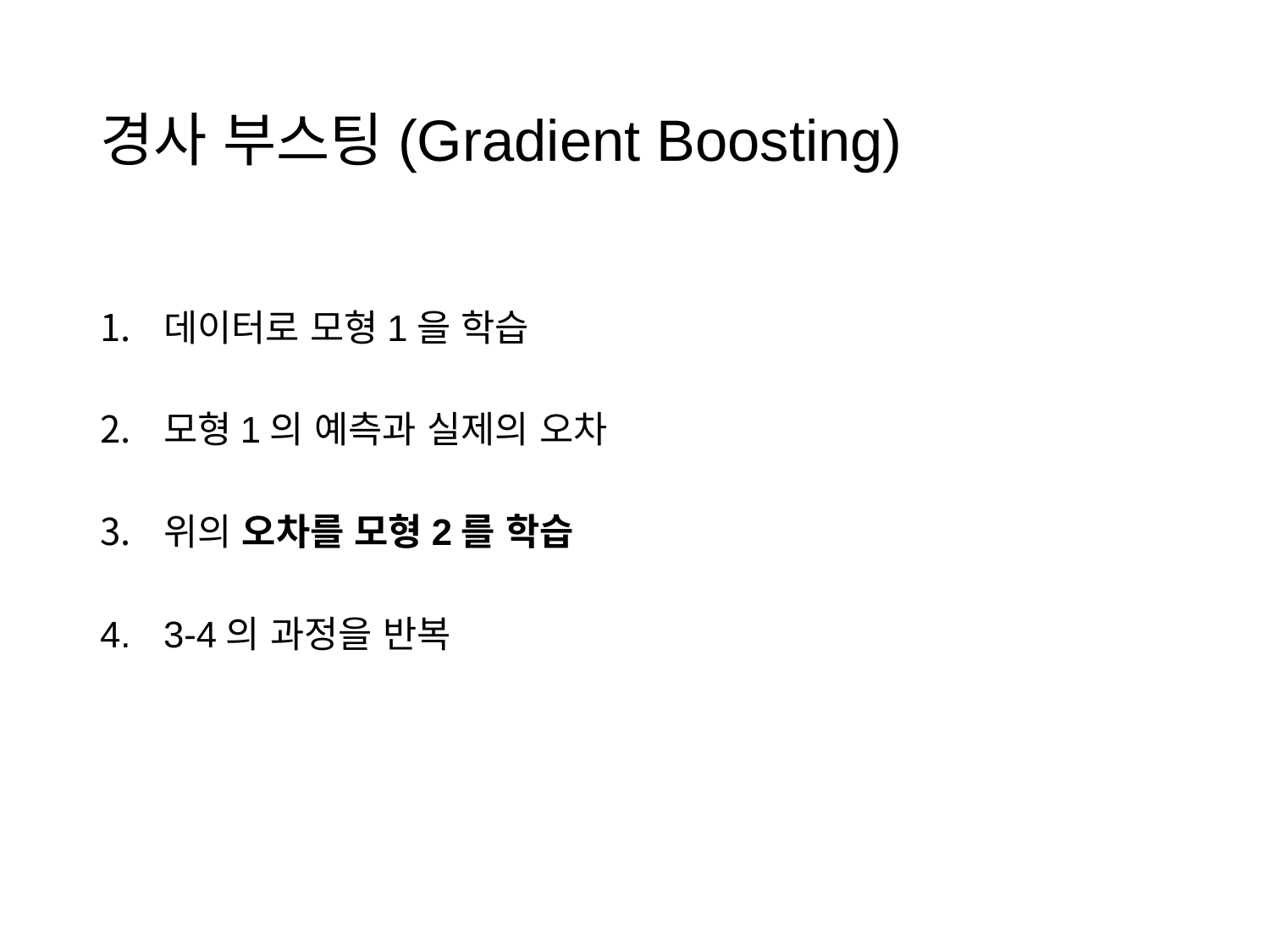

# 경사 부스팅(Gradient Boosting)
데이터로 모형1을 학습
모형1의 예측과 실제의 오차
위의 오차를 모형2를 학습
3-4의 과정을 반복